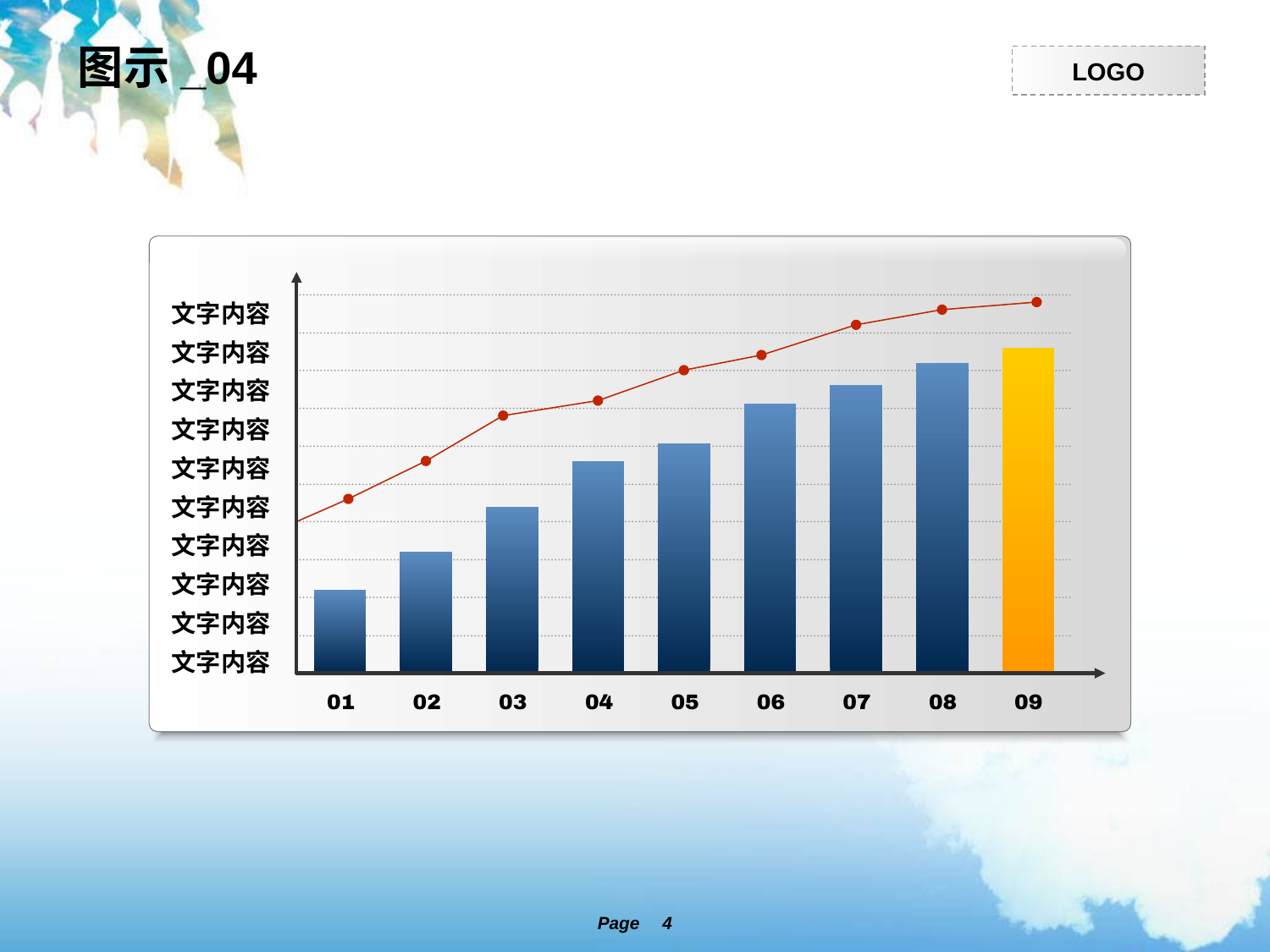

# 图示_04

文字内容

文字内容

文字内容

文字内容

文字内容

文字内容

文字内容

文字内容

文字内容

文字内容
01
02
03
04
05
06
07
08
09